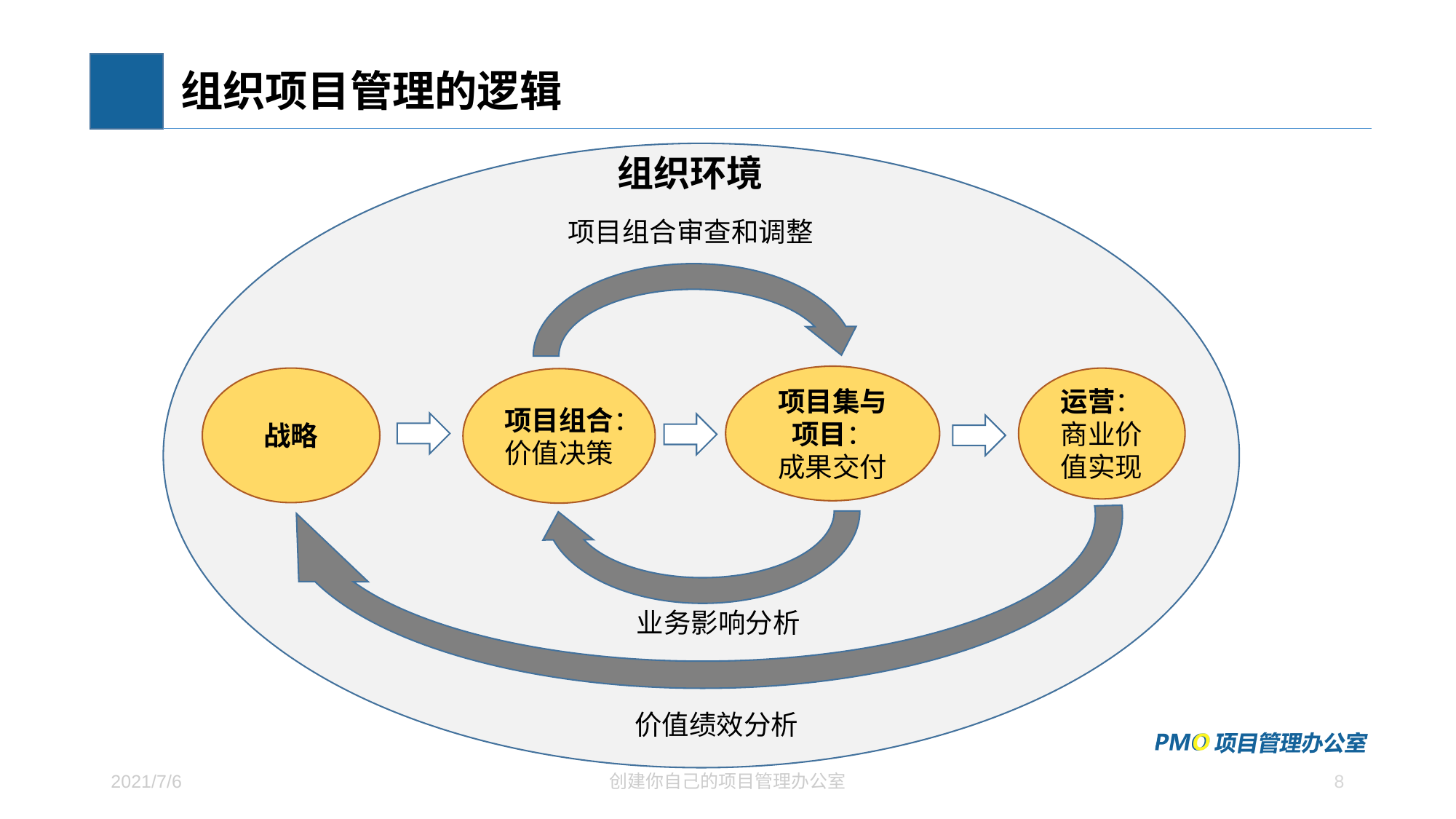

# 组织项目管理的逻辑

组织环境
项目组合审查和调整

项目集与项目：
成果交付
战略
运营：
商业价值实现
项目组合：
价值决策

业务影响分析
价值绩效分析
8
2021/7/6
创建你自己的项目管理办公室